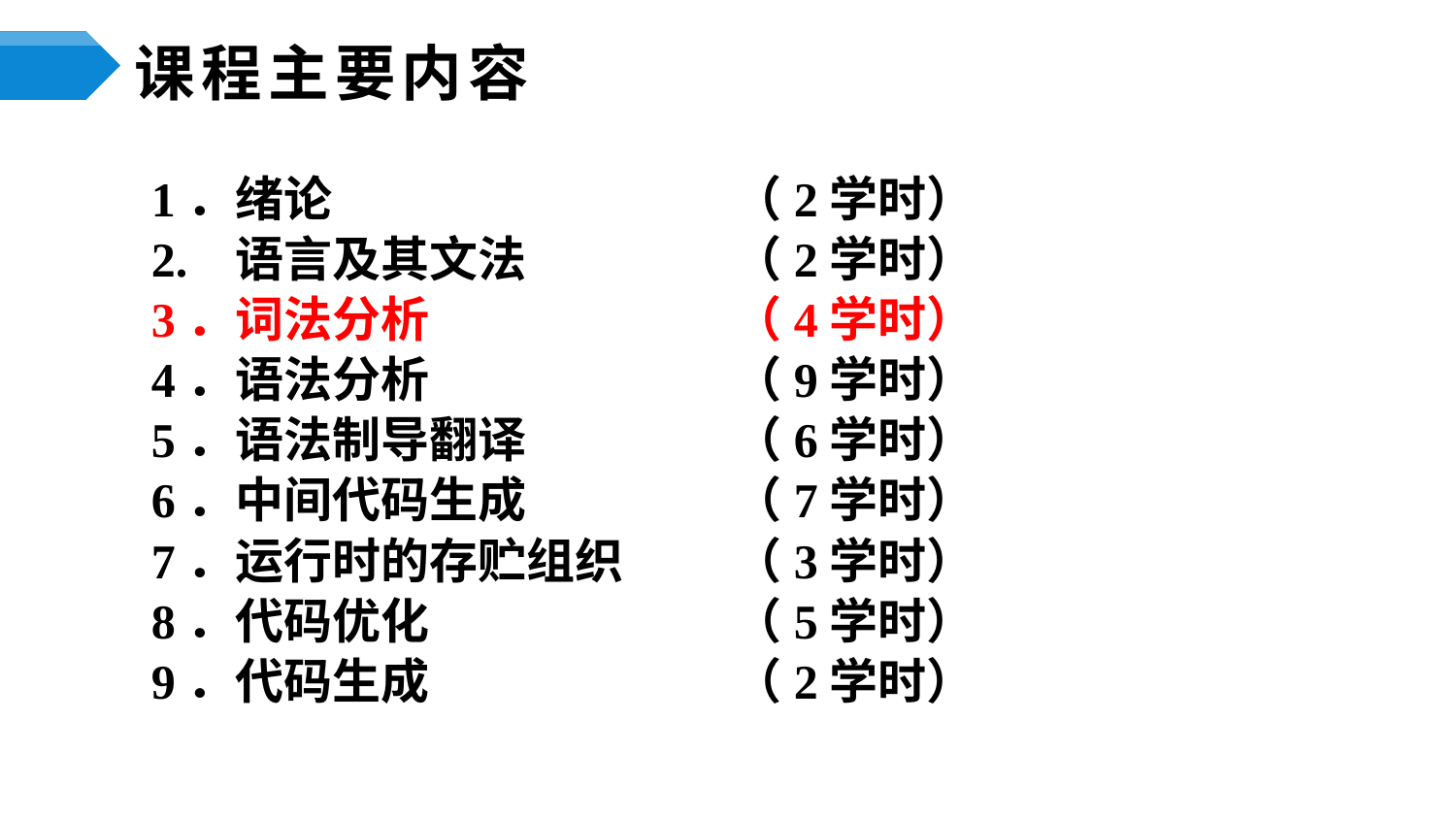

# 课程主要内容
1．绪论 			（2学时）
2.   语言及其文法		（2学时）
3．词法分析			（4学时）
4．语法分析			（9学时）
5．语法制导翻译		（6学时）
6．中间代码生成		（7学时）
7．运行时的存贮组织	（3学时）
8．代码优化       		（5学时）
9．代码生成       		（2学时）